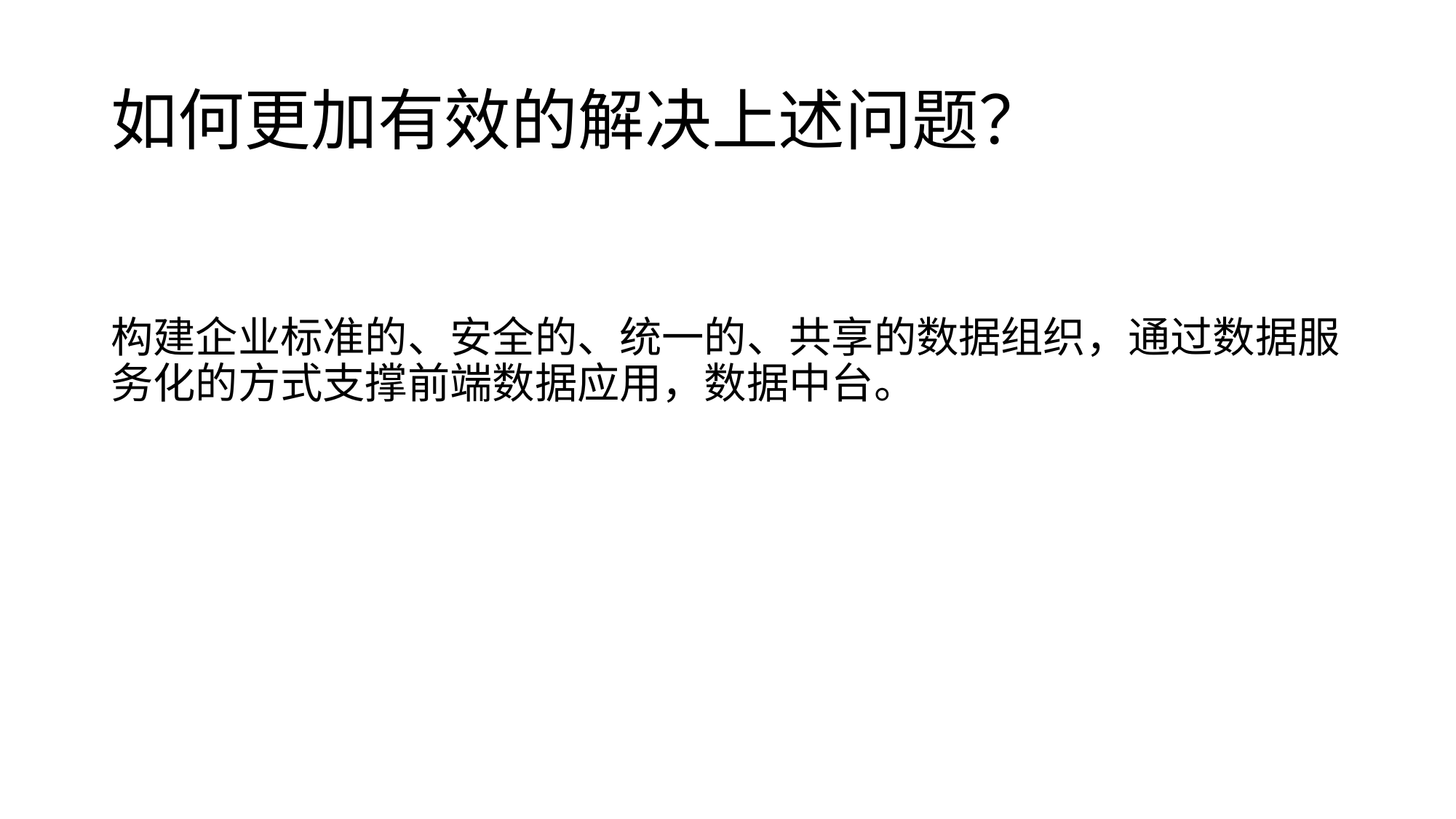

# 如何更加有效的解决上述问题？
构建企业标准的、安全的、统一的、共享的数据组织，通过数据服务化的方式支撑前端数据应用，数据中台。